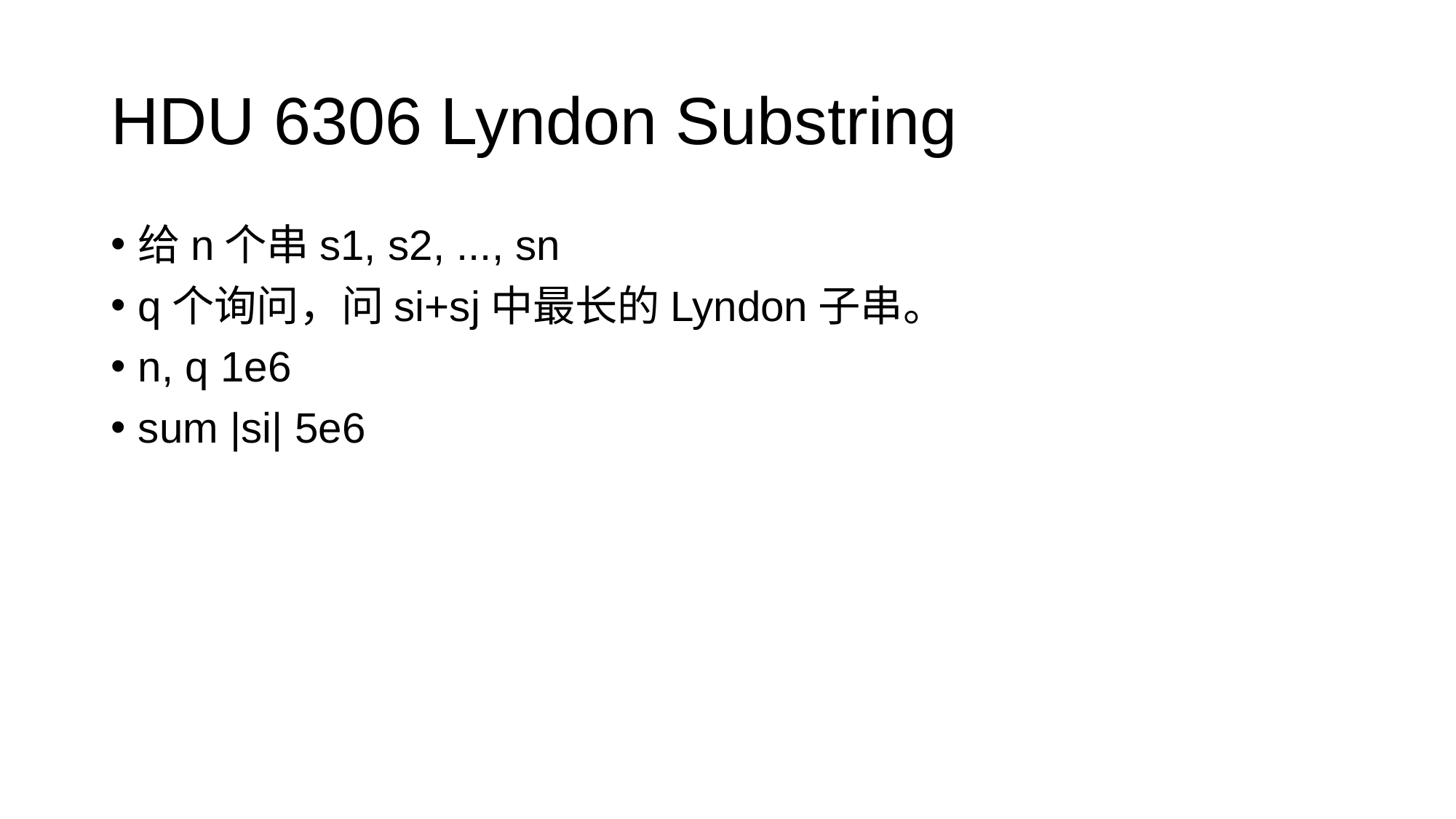

# HDU 6306 Lyndon Substring
给n个串s1, s2, ..., sn
q个询问，问si+sj中最长的Lyndon子串。
n, q 1e6
sum |si| 5e6